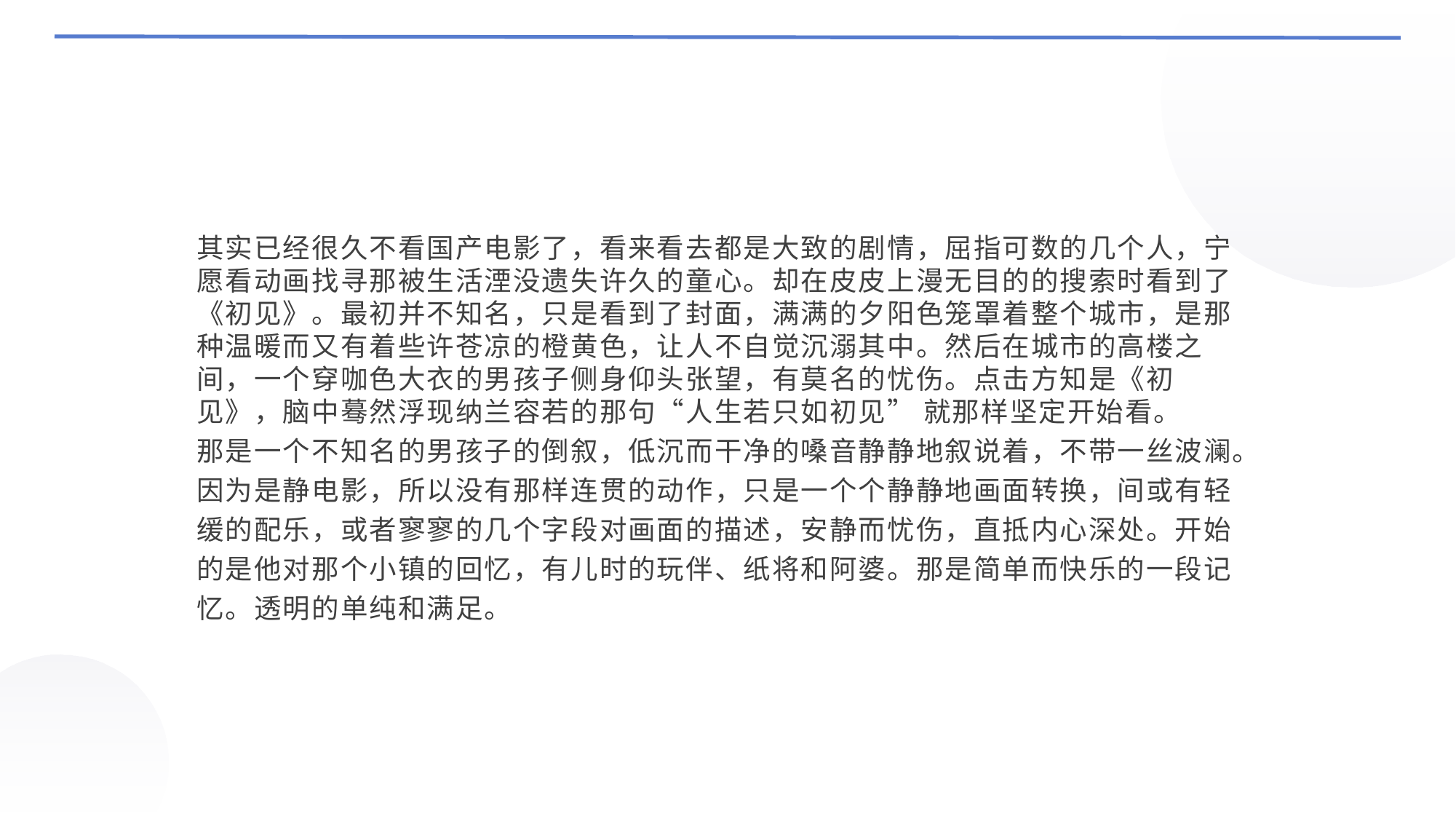

其实已经很久不看国产电影了，看来看去都是大致的剧情，屈指可数的几个人，宁愿看动画找寻那被生活湮没遗失许久的童心。却在皮皮上漫无目的的搜索时看到了《初见》。最初并不知名，只是看到了封面，满满的夕阳色笼罩着整个城市，是那种温暖而又有着些许苍凉的橙黄色，让人不自觉沉溺其中。然后在城市的高楼之间，一个穿咖色大衣的男孩子侧身仰头张望，有莫名的忧伤。点击方知是《初见》，脑中蓦然浮现纳兰容若的那句“人生若只如初见” 就那样坚定开始看。
那是一个不知名的男孩子的倒叙，低沉而干净的嗓音静静地叙说着，不带一丝波澜。因为是静电影，所以没有那样连贯的动作，只是一个个静静地画面转换，间或有轻缓的配乐，或者寥寥的几个字段对画面的描述，安静而忧伤，直抵内心深处。开始的是他对那个小镇的回忆，有儿时的玩伴、纸将和阿婆。那是简单而快乐的一段记忆。透明的单纯和满足。